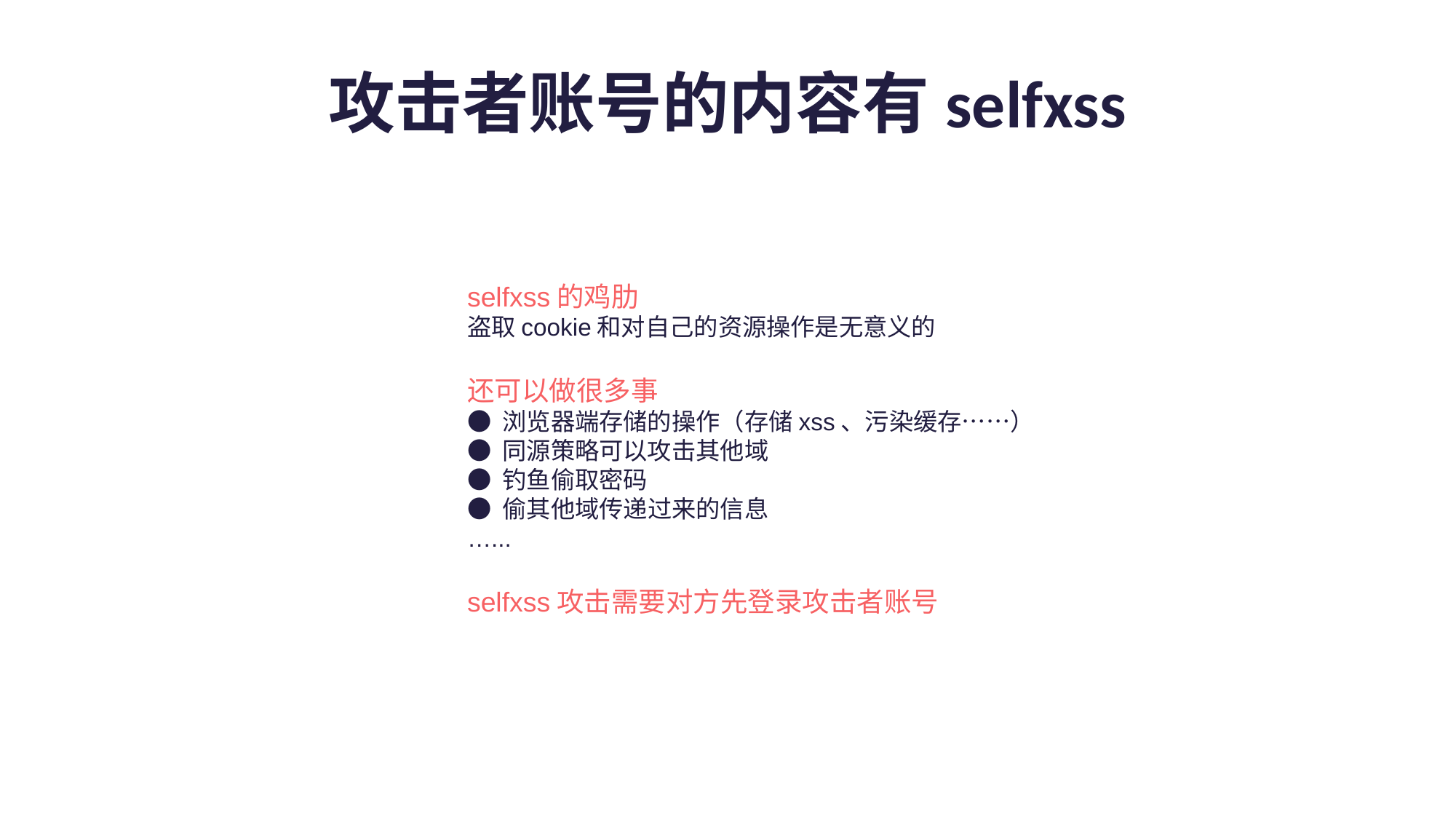

# 攻击者账号的内容有selfxss
selfxss的鸡肋
盗取cookie和对自己的资源操作是无意义的

还可以做很多事
● 浏览器端存储的操作（存储xss、污染缓存……）
● 同源策略可以攻击其他域
● 钓鱼偷取密码
● 偷其他域传递过来的信息
…...

selfxss攻击需要对方先登录攻击者账号